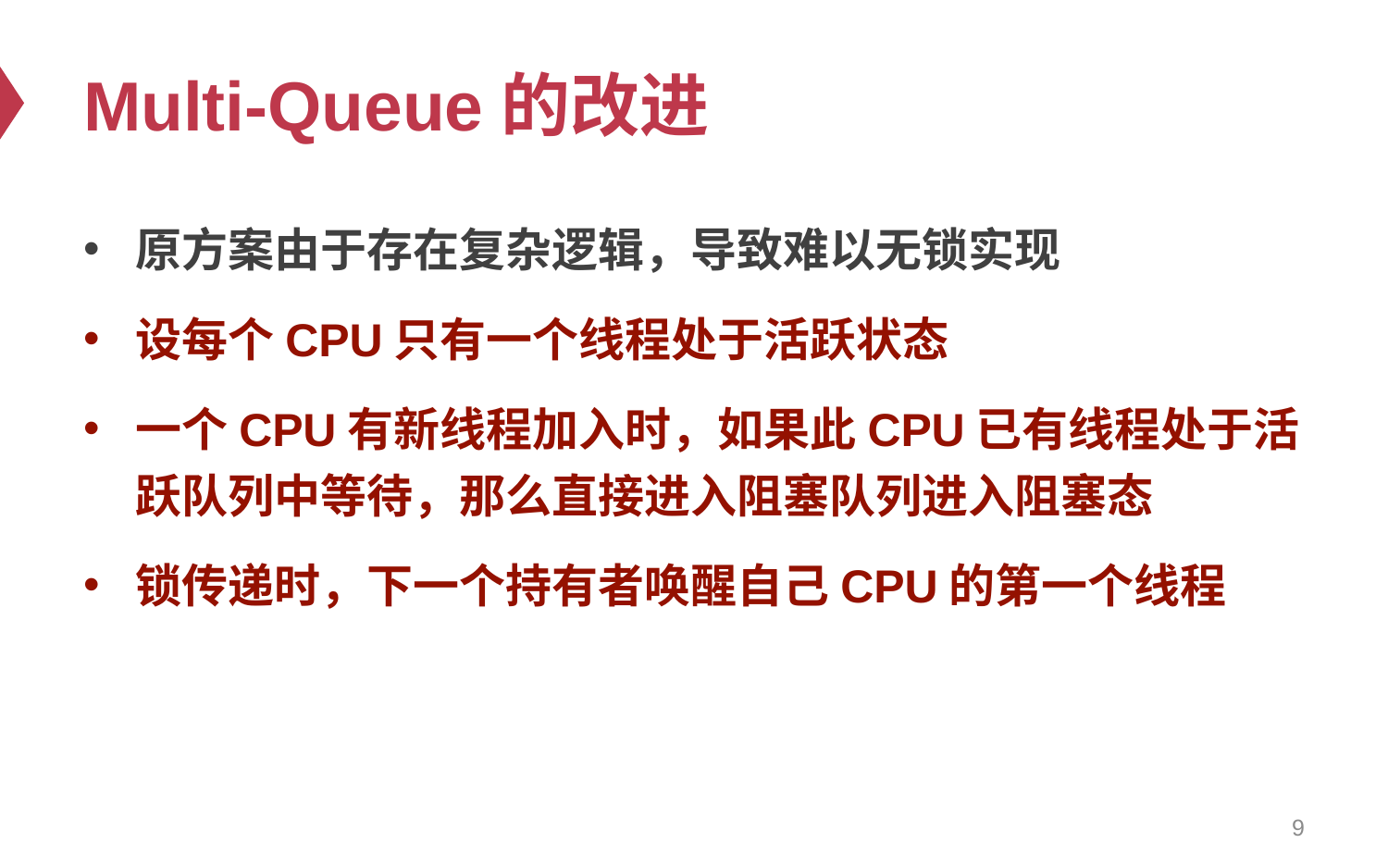

# Multi-Queue的改进
原方案由于存在复杂逻辑，导致难以无锁实现
设每个CPU只有一个线程处于活跃状态
一个CPU有新线程加入时，如果此CPU已有线程处于活跃队列中等待，那么直接进入阻塞队列进入阻塞态
锁传递时，下一个持有者唤醒自己CPU的第一个线程

9